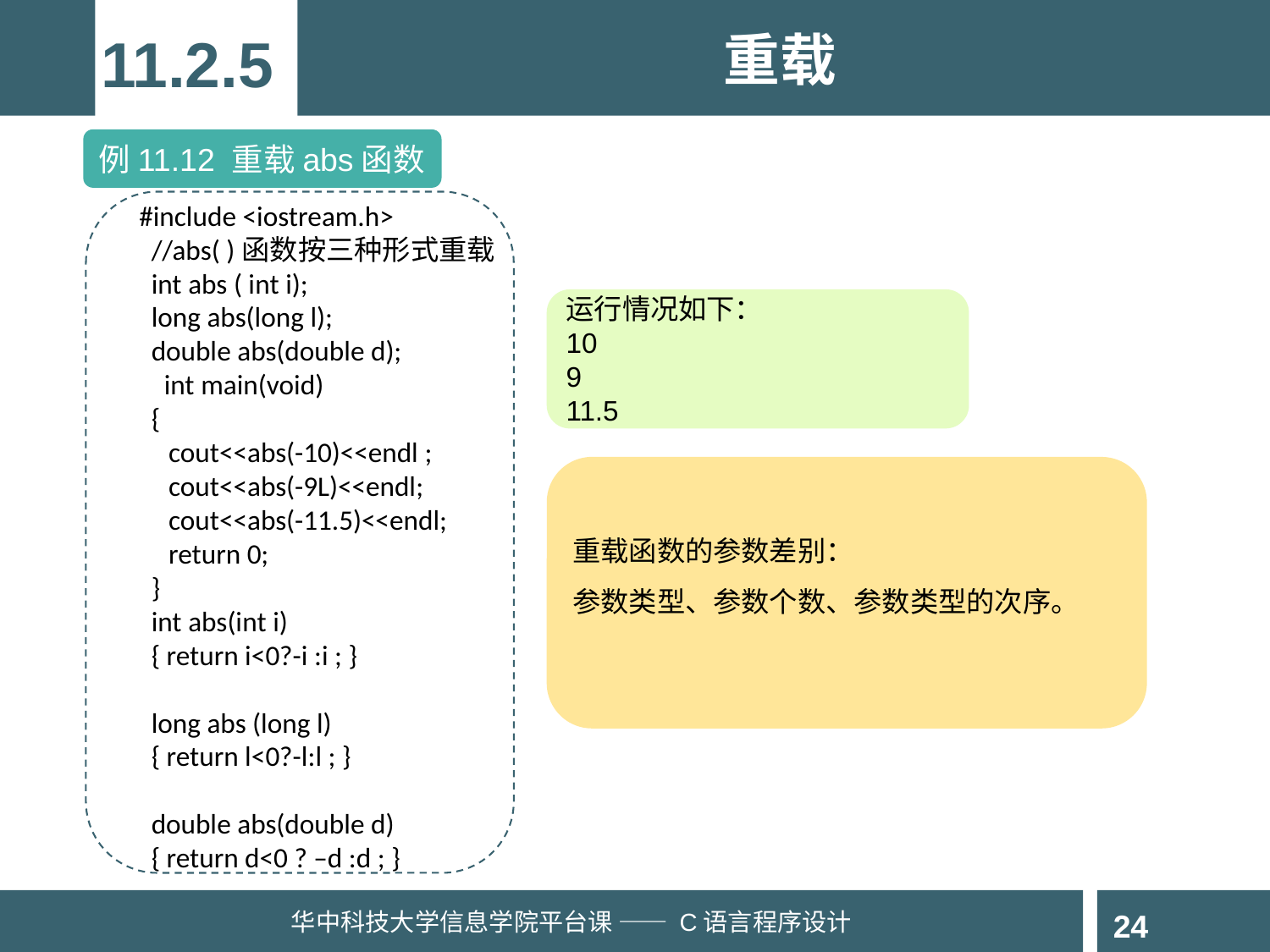

11.2.5
重载
例11.12 重载abs函数

 #include <iostream.h>
//abs( )函数按三种形式重载
int abs ( int i);
long abs(long l);
double abs(double d);
  int main(void)
{
cout<<abs(-10)<<endl ;
cout<<abs(-9L)<<endl;
cout<<abs(-11.5)<<endl;
return 0;
}
int abs(int i)
{ return i<0?-i :i ; }

long abs (long l)
{ return l<0?-l:l ; }

double abs(double d)
{ return d<0 ? –d :d ; }
运行情况如下：
10
9
11.5
重载函数的参数差别：
参数类型、参数个数、参数类型的次序。